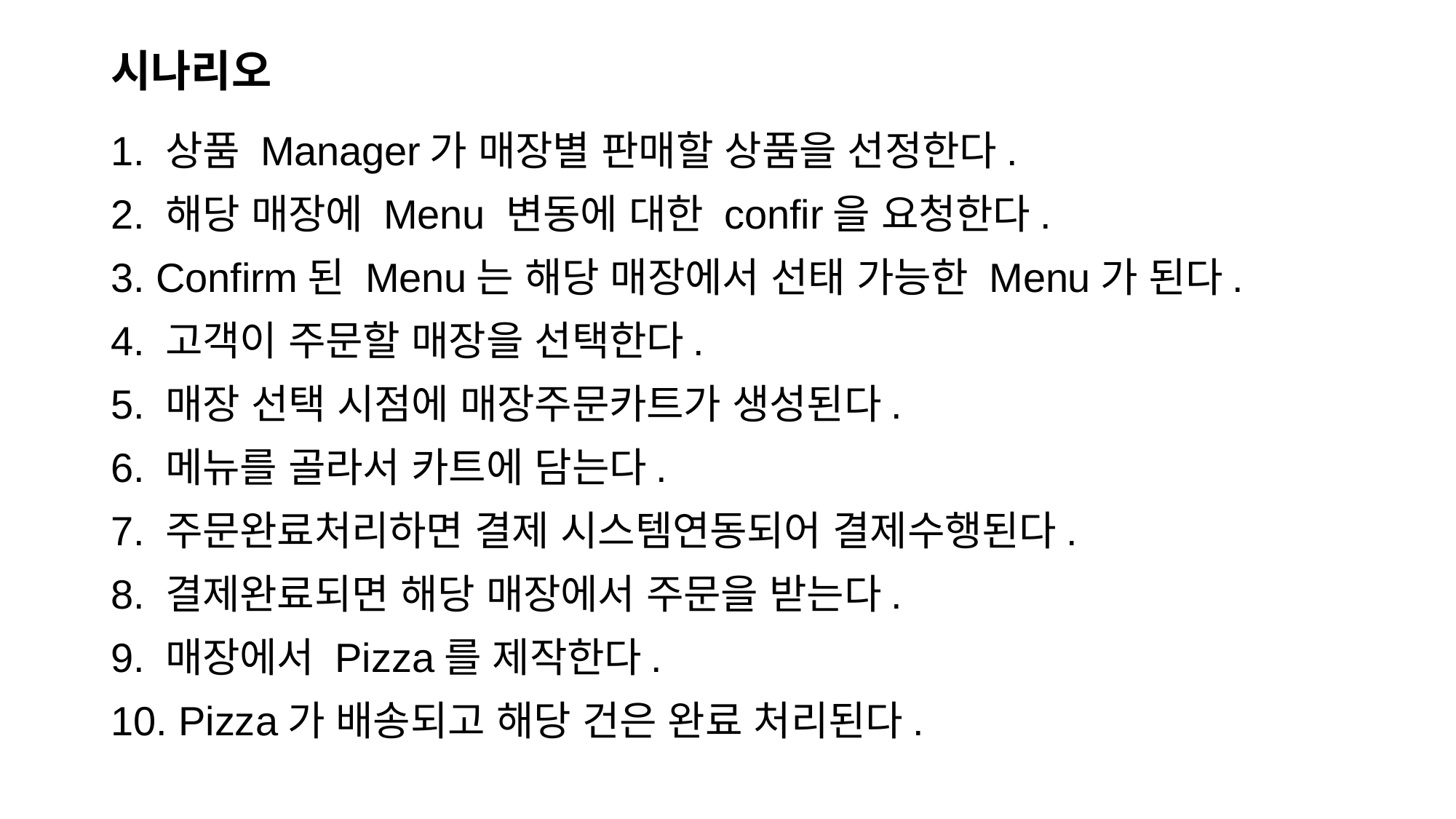

# 시나리오
1. 상품 Manager가 매장별 판매할 상품을 선정한다.
2. 해당 매장에 Menu 변동에 대한 confir을 요청한다.
3. Confirm된 Menu는 해당 매장에서 선태 가능한 Menu가 된다.
4. 고객이 주문할 매장을 선택한다.
5. 매장 선택 시점에 매장주문카트가 생성된다.
6. 메뉴를 골라서 카트에 담는다.
7. 주문완료처리하면 결제 시스템연동되어 결제수행된다.
8. 결제완료되면 해당 매장에서 주문을 받는다.
9. 매장에서 Pizza를 제작한다.
10. Pizza가 배송되고 해당 건은 완료 처리된다.